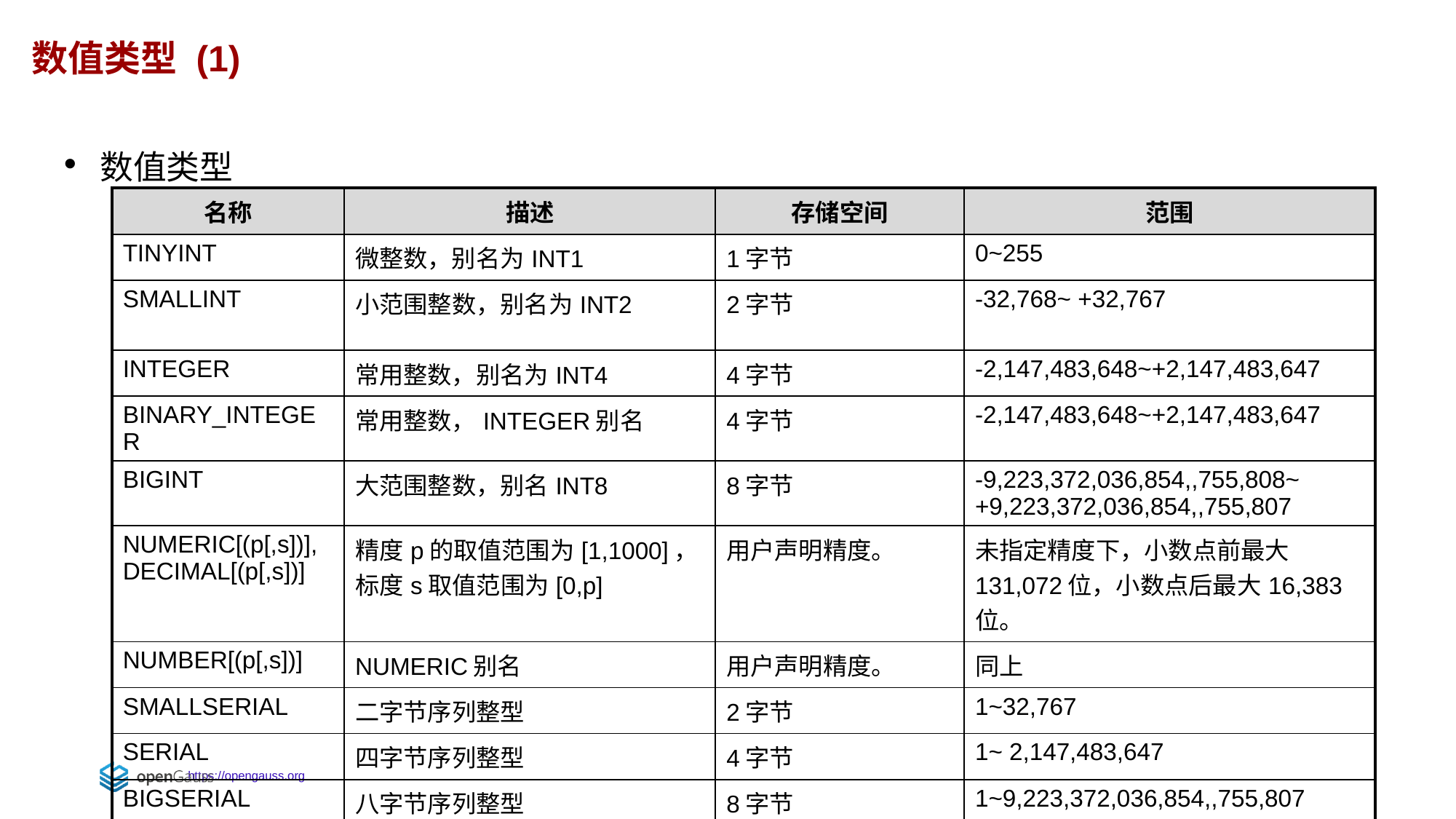

数值类型 (1)
数值类型
| 名称 | 描述 | 存储空间 | 范围 |
| --- | --- | --- | --- |
| TINYINT | 微整数，别名为INT1 | 1字节 | 0~255 |
| SMALLINT | 小范围整数，别名为INT2 | 2字节 | -32,768~ +32,767 |
| INTEGER | 常用整数，别名为INT4 | 4字节 | -2,147,483,648~+2,147,483,647 |
| BINARY\_INTEGER | 常用整数，INTEGER别名 | 4字节 | -2,147,483,648~+2,147,483,647 |
| BIGINT | 大范围整数，别名INT8 | 8字节 | -9,223,372,036,854,,755,808~ +9,223,372,036,854,,755,807 |
| NUMERIC[(p[,s])], DECIMAL[(p[,s])] | 精度p的取值范围为[1,1000]，标度s取值范围为[0,p] | 用户声明精度。 | 未指定精度下，小数点前最大131,072位，小数点后最大16,383位。 |
| NUMBER[(p[,s])] | NUMERIC别名 | 用户声明精度。 | 同上 |
| SMALLSERIAL | 二字节序列整型 | 2字节 | 1~32,767 |
| SERIAL | 四字节序列整型 | 4字节 | 1~ 2,147,483,647 |
| BIGSERIAL | 八字节序列整型 | 8字节 | 1~9,223,372,036,854,,755,807 |